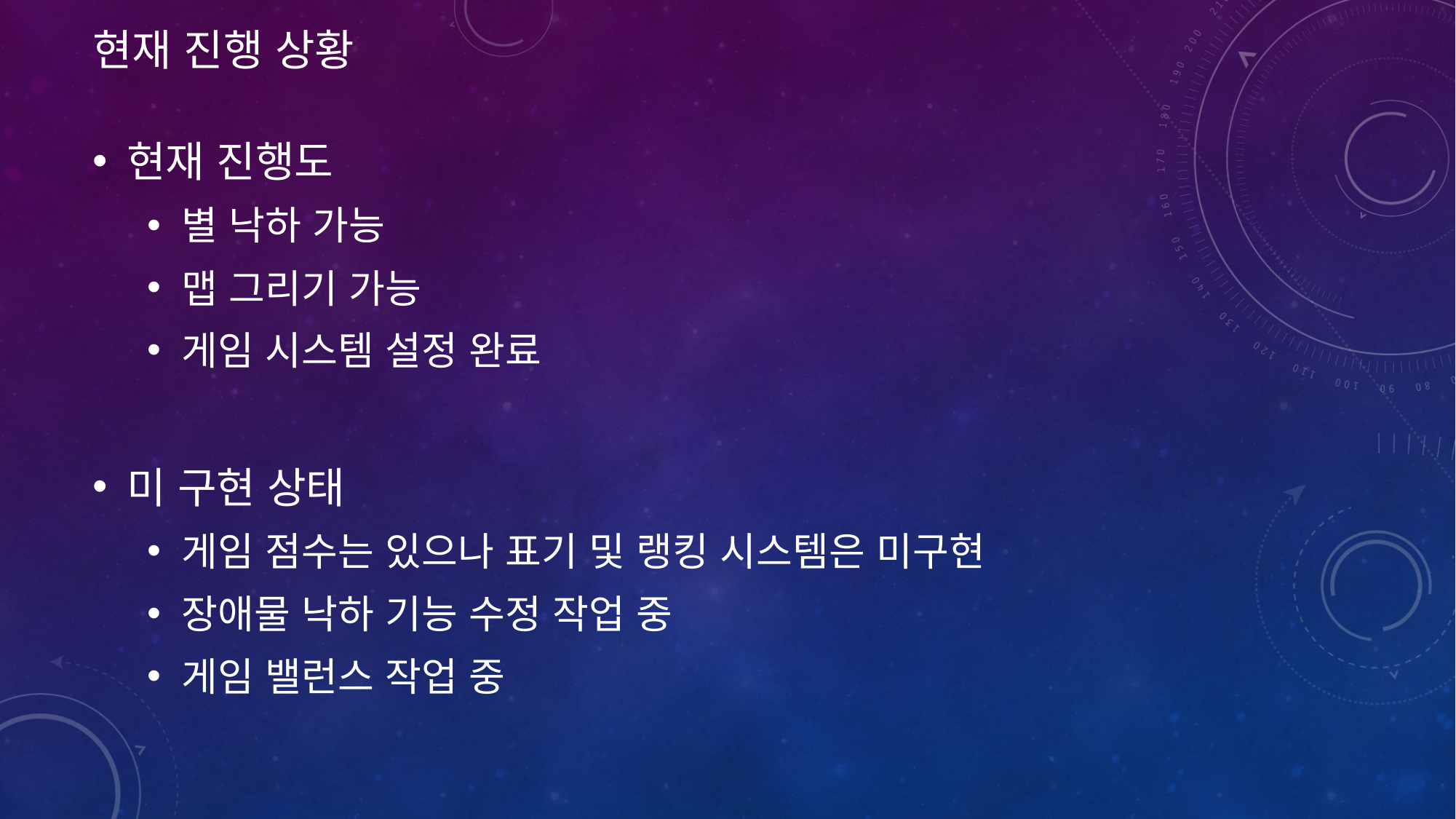

# 현재 진행 상황
현재 진행도
별 낙하 가능
맵 그리기 가능
게임 시스템 설정 완료

미 구현 상태
게임 점수는 있으나 표기 및 랭킹 시스템은 미구현
장애물 낙하 기능 수정 작업 중
게임 밸런스 작업 중